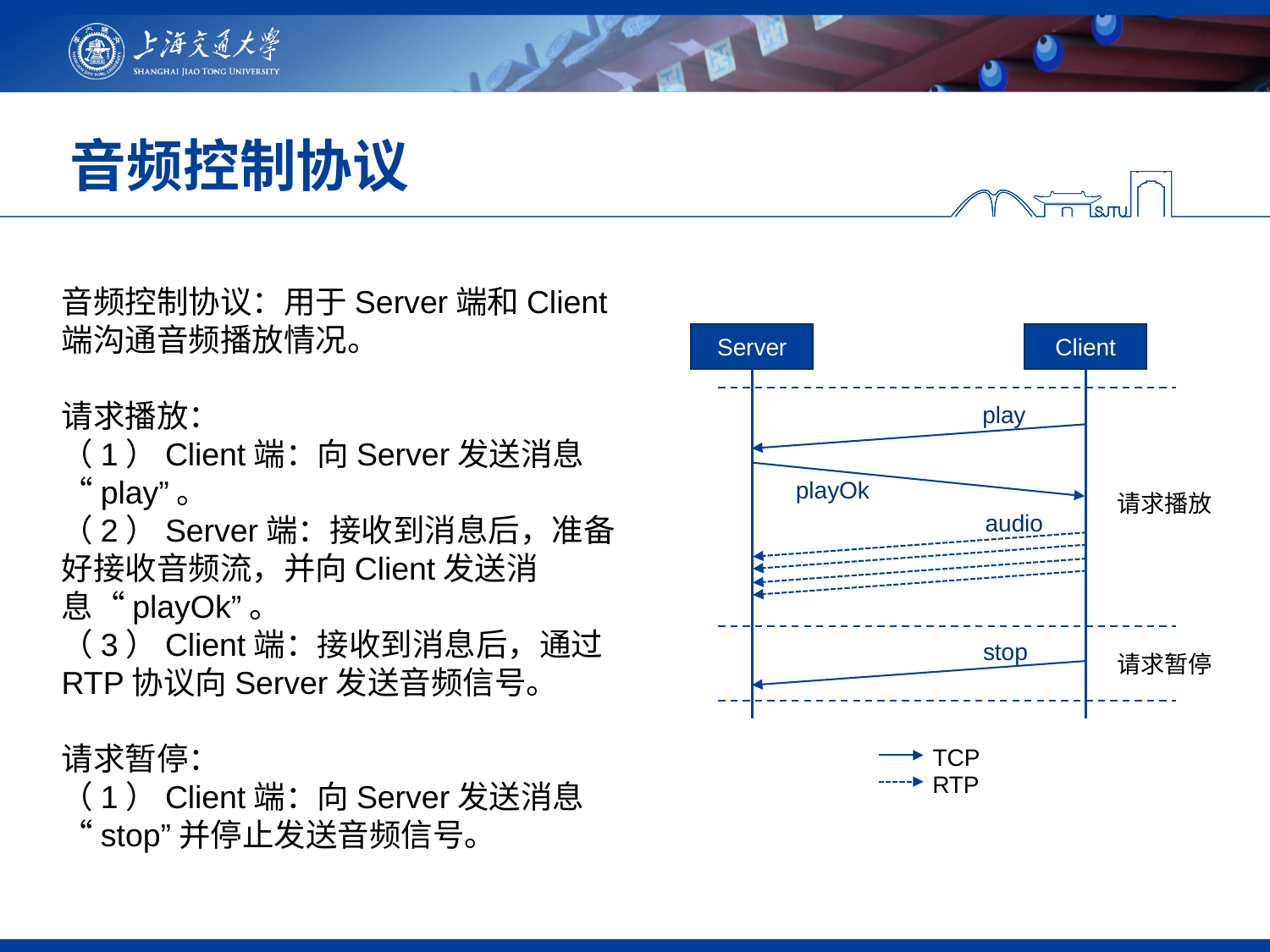

# 音频控制协议
音频控制协议：用于Server端和Client端沟通音频播放情况。

请求播放：
（1）Client端：向Server发送消息“play”。
（2）Server端：接收到消息后，准备好接收音频流，并向Client发送消息“playOk”。
（3）Client端：接收到消息后，通过RTP协议向Server发送音频信号。

请求暂停：
（1）Client端：向Server发送消息“stop”并停止发送音频信号。
Server
Client
play
playOk
audio
stop
TCP
RTP
请求播放
请求暂停